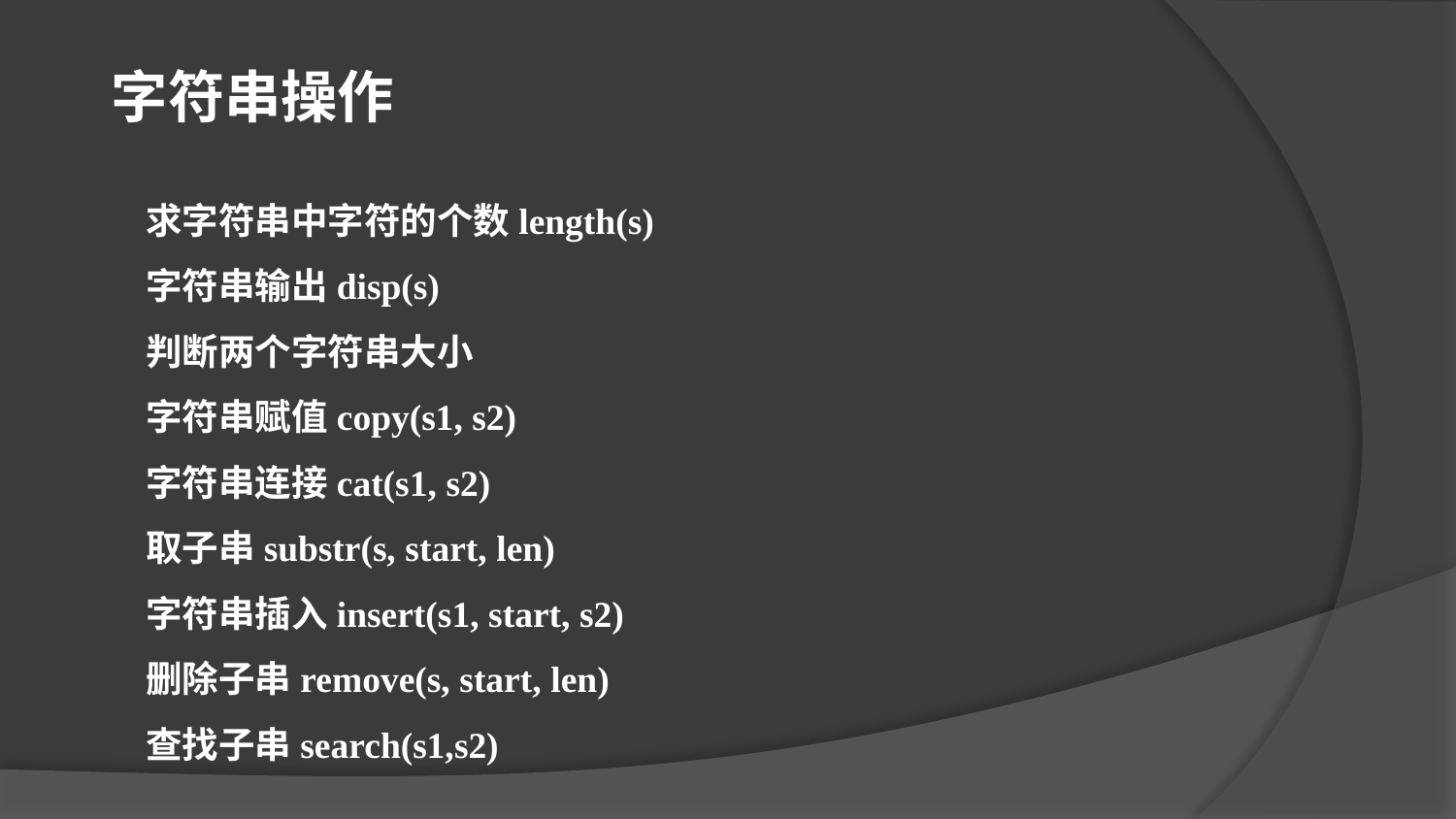

字符串操作
求字符串中字符的个数length(s)
字符串输出disp(s)
判断两个字符串大小
字符串赋值copy(s1, s2)
字符串连接cat(s1, s2)
取子串substr(s, start, len)
字符串插入insert(s1, start, s2)
删除子串remove(s, start, len)
查找子串search(s1,s2)